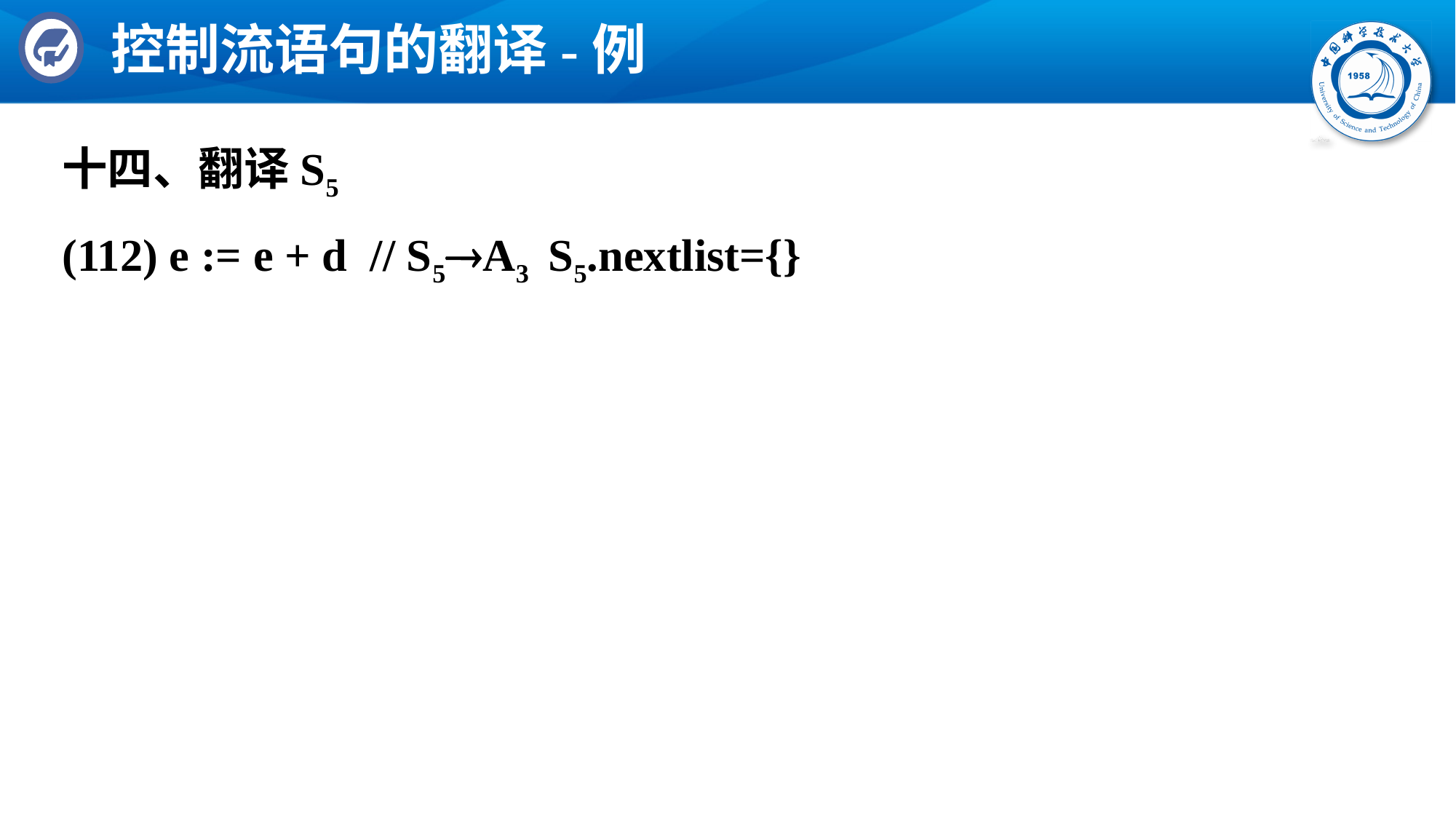

# 控制流语句的翻译-例
十四、翻译S5
(112) e := e + d  // S5→A3   S5.nextlist={}